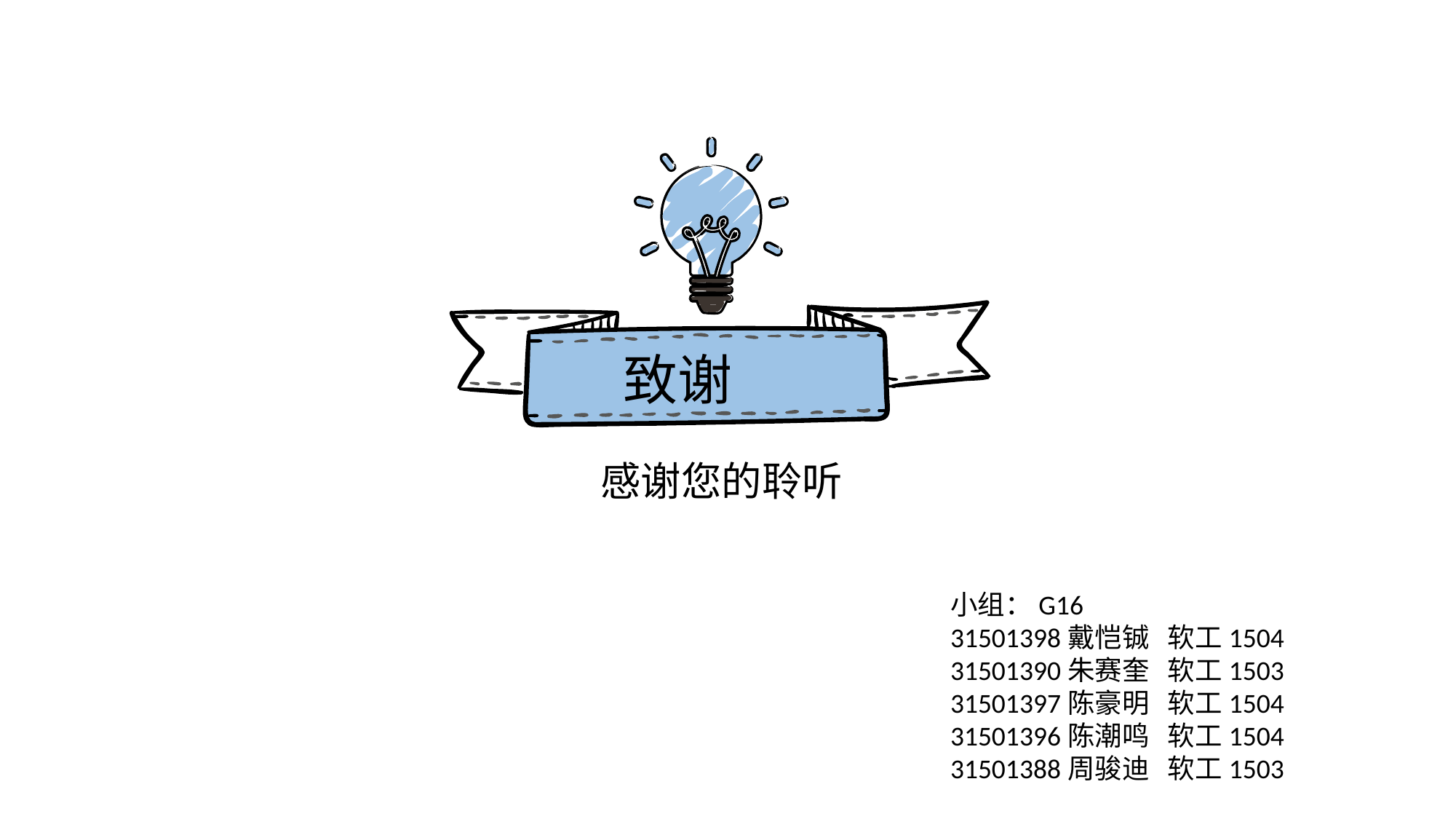

致谢
感谢您的聆听
小组：G16
31501398戴恺铖   软工1504
31501390朱赛奎   软工1503
31501397陈豪明   软工1504
31501396陈潮鸣   软工1504
31501388周骏迪   软工1503